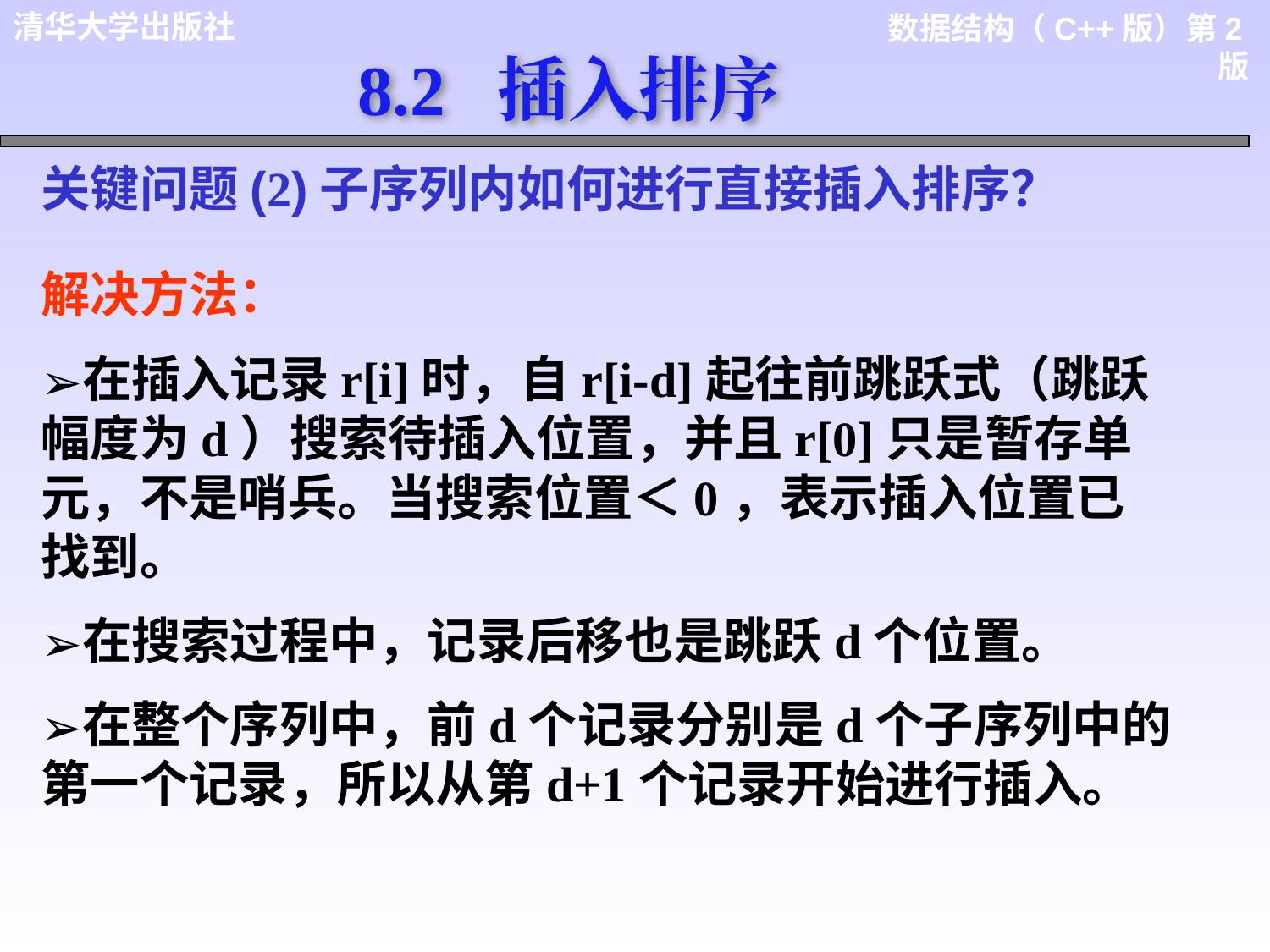

8.2  插入排序
关键问题(2)子序列内如何进行直接插入排序？
解决方法：
在插入记录r[i]时，自r[i-d]起往前跳跃式（跳跃幅度为d）搜索待插入位置，并且r[0]只是暂存单元，不是哨兵。当搜索位置＜0，表示插入位置已找到。
在搜索过程中，记录后移也是跳跃d个位置。
在整个序列中，前d个记录分别是d个子序列中的第一个记录，所以从第d+1个记录开始进行插入。